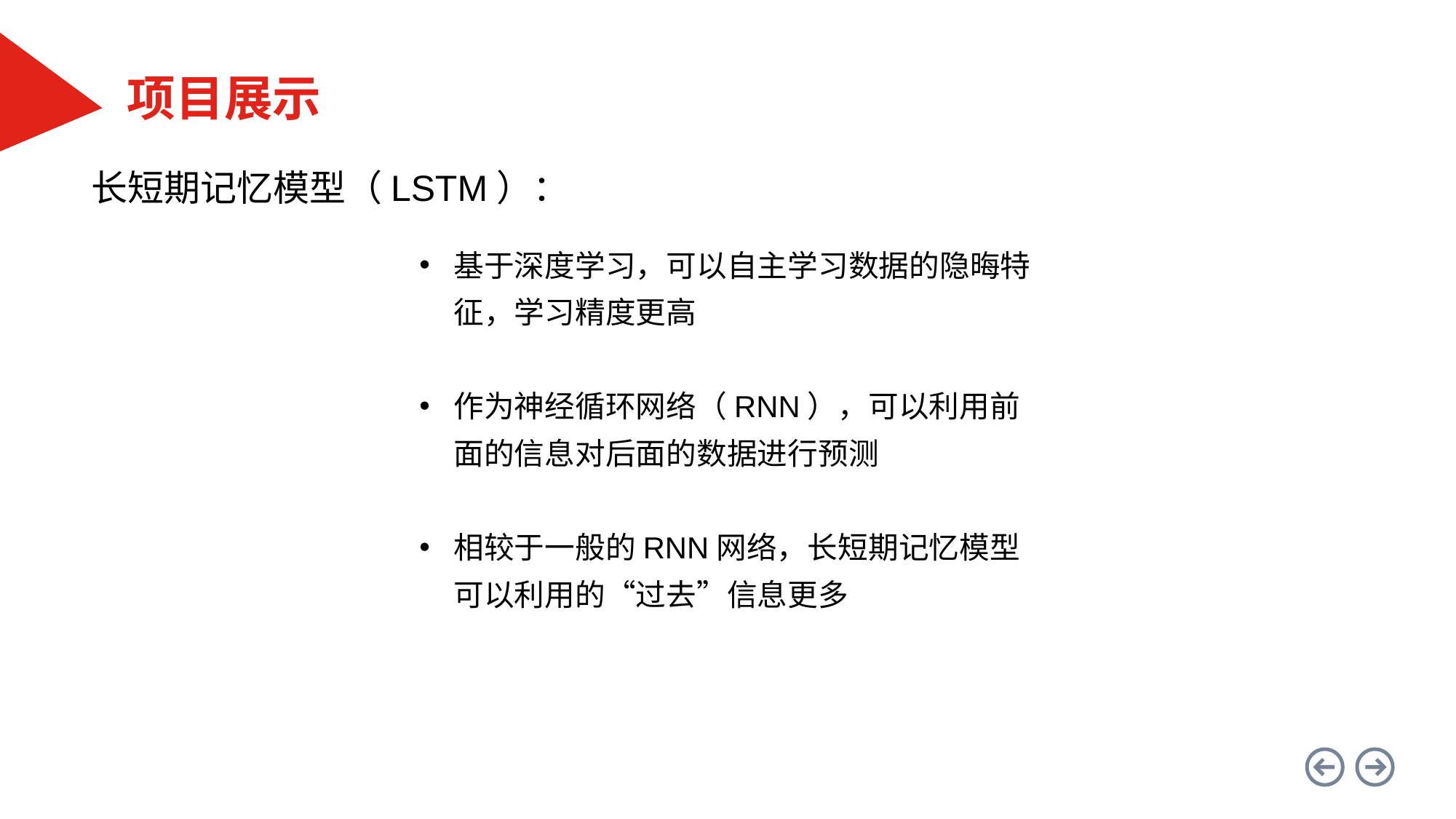

项目展示
长短期记忆模型（LSTM）：
基于深度学习，可以自主学习数据的隐晦特征，学习精度更高

作为神经循环网络（RNN），可以利用前面的信息对后面的数据进行预测

相较于一般的RNN网络，长短期记忆模型可以利用的“过去”信息更多